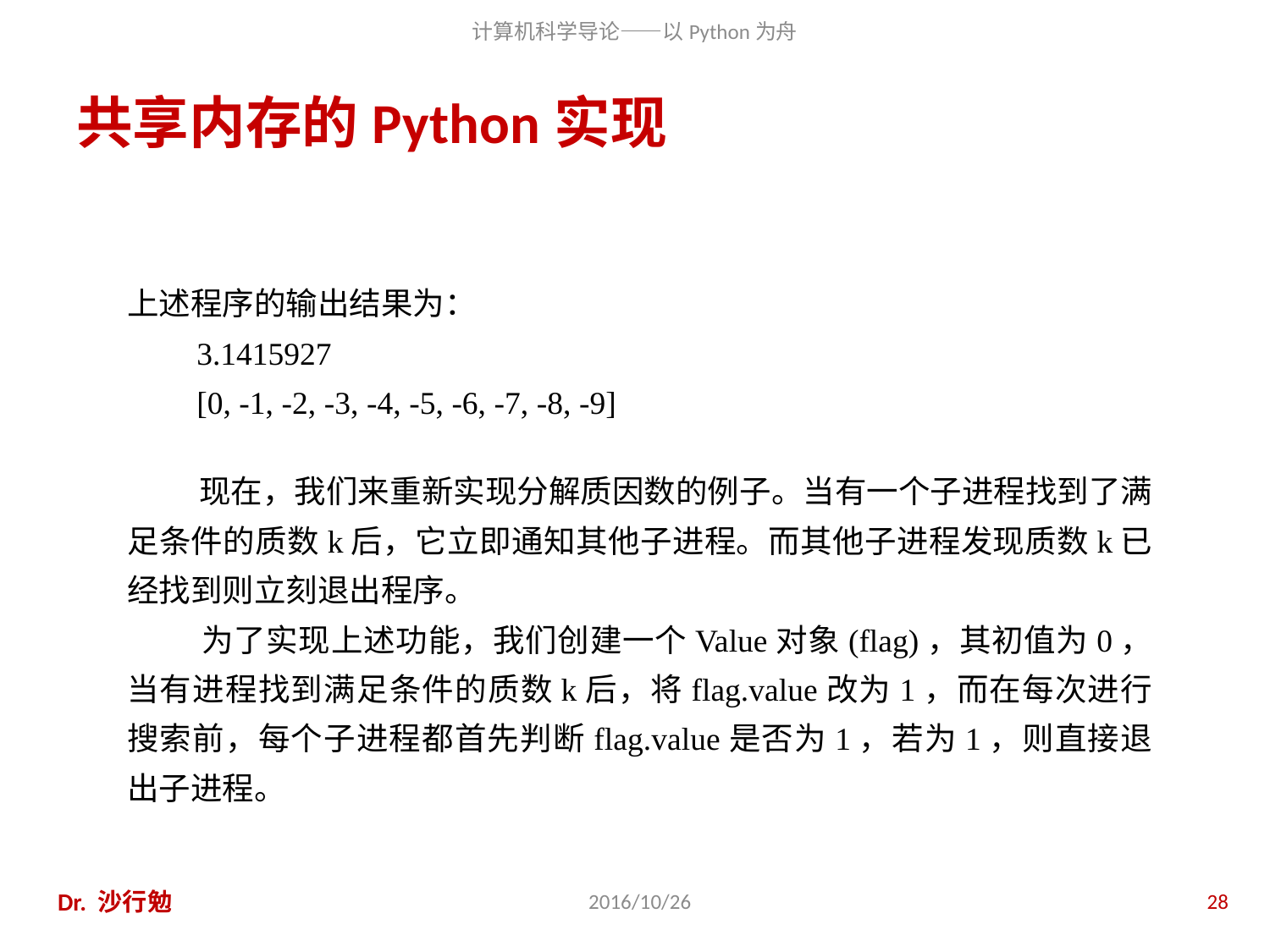

# 共享内存的Python实现
上述程序的输出结果为：
    3.1415927
    [0, -1, -2, -3, -4, -5, -6, -7, -8, -9]
   现在，我们来重新实现分解质因数的例子。当有一个子进程找到了满足条件的质数k后，它立即通知其他子进程。而其他子进程发现质数k已经找到则立刻退出程序。
   为了实现上述功能，我们创建一个Value对象(flag)，其初值为0，当有进程找到满足条件的质数k后，将flag.value改为1，而在每次进行搜索前，每个子进程都首先判断flag.value是否为1，若为1，则直接退出子进程。
Dr. 沙行勉
2016/10/26
28